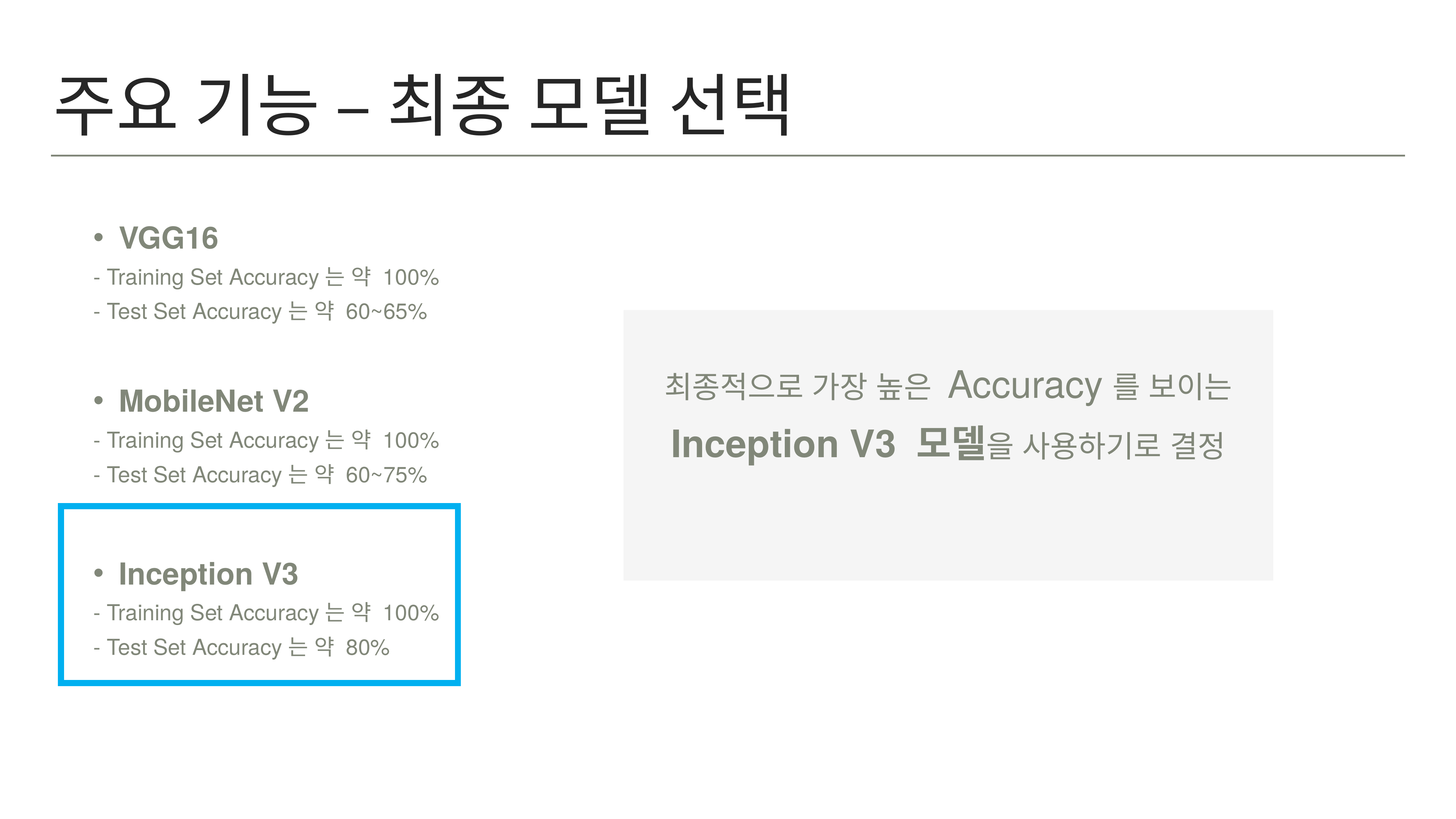

# 주요 기능 – 최종 모델 선택

VGG16
- Training Set Accuracy는 약 100%
- Test Set Accuracy는 약 60~65%

MobileNet V2
- Training Set Accuracy는 약 100%
- Test Set Accuracy는 약 60~75%

Inception V3
- Training Set Accuracy는 약 100%
- Test Set Accuracy는 약 80%

최종적으로 가장 높은 Accuracy를 보이는 Inception V3 모델을 사용하기로 결정

16